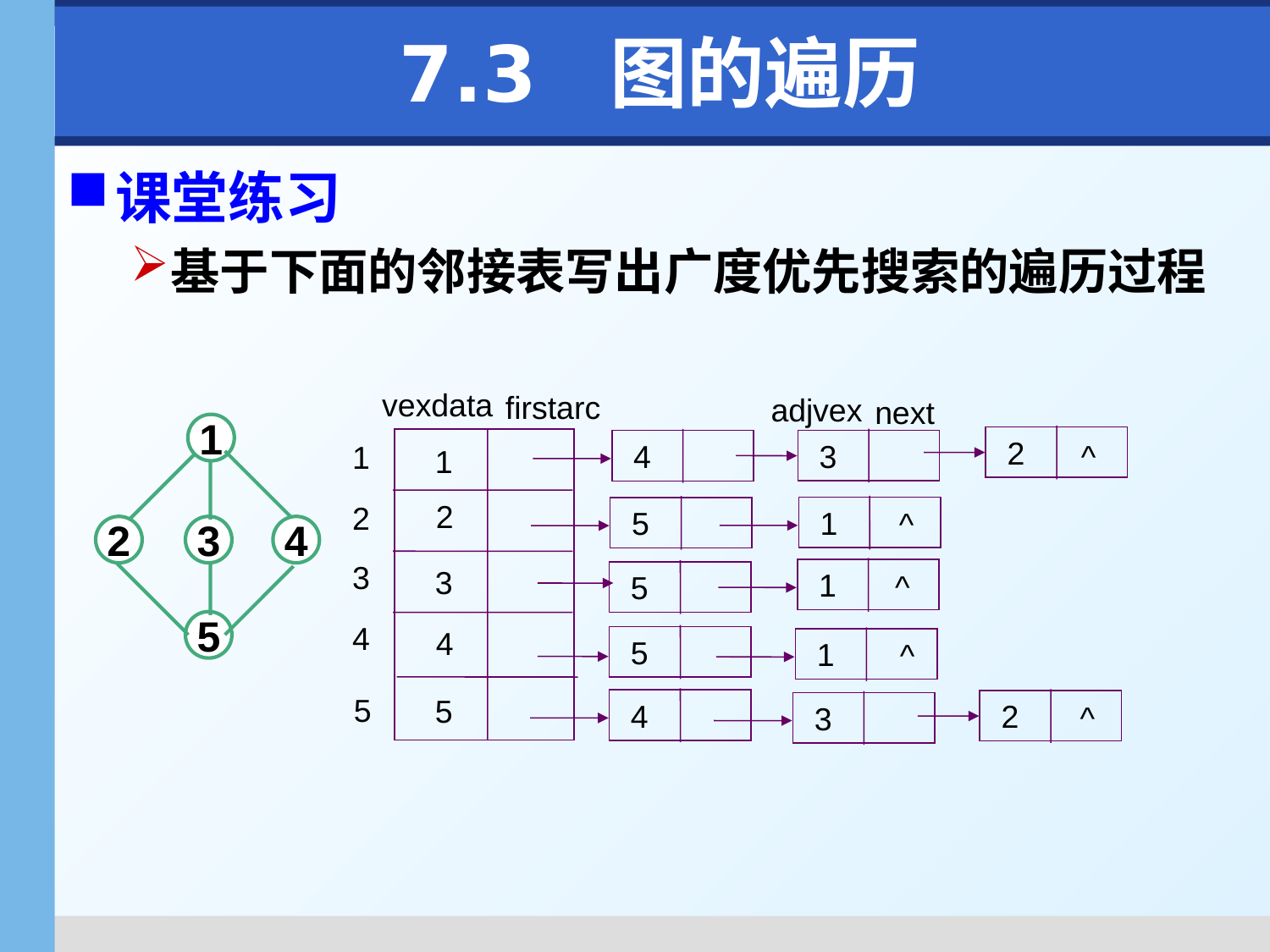

# 7.3  图的遍历
课堂练习
基于下面的邻接表写出广度优先搜索的遍历过程
vexdata
firstarc
adjvex
next
 2

 3

 4

^

1
1
2
2

 1

 5

^
3

3
 1

^
 5

4

4
 5

 1

^

5
5
 4

 2

 3

^
1

2
3
4

5